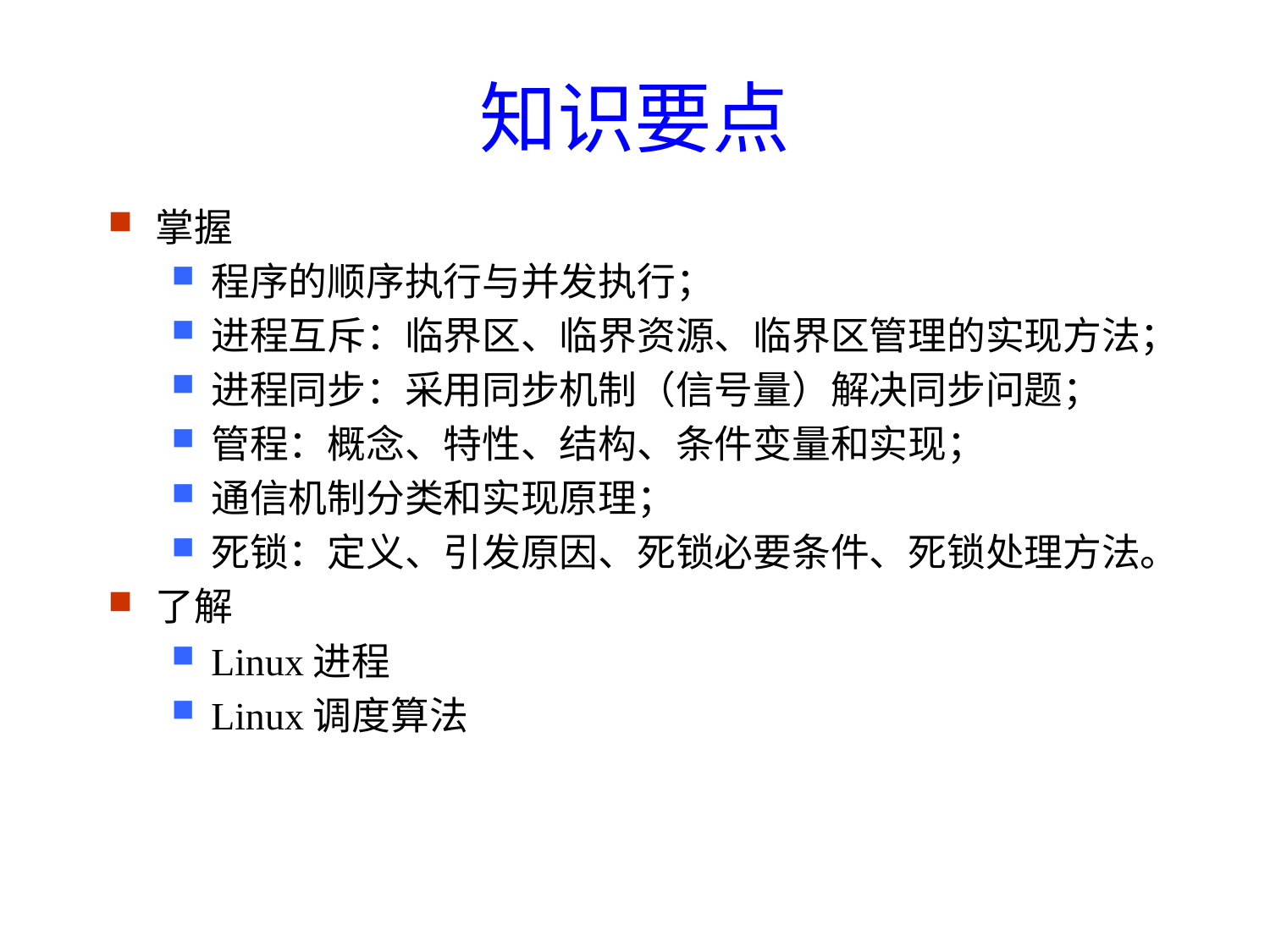

# 知识要点
掌握
程序的顺序执行与并发执行；
进程互斥：临界区、临界资源、临界区管理的实现方法；
进程同步：采用同步机制（信号量）解决同步问题；
管程：概念、特性、结构、条件变量和实现；
通信机制分类和实现原理；
死锁：定义、引发原因、死锁必要条件、死锁处理方法。
了解
Linux进程
Linux调度算法